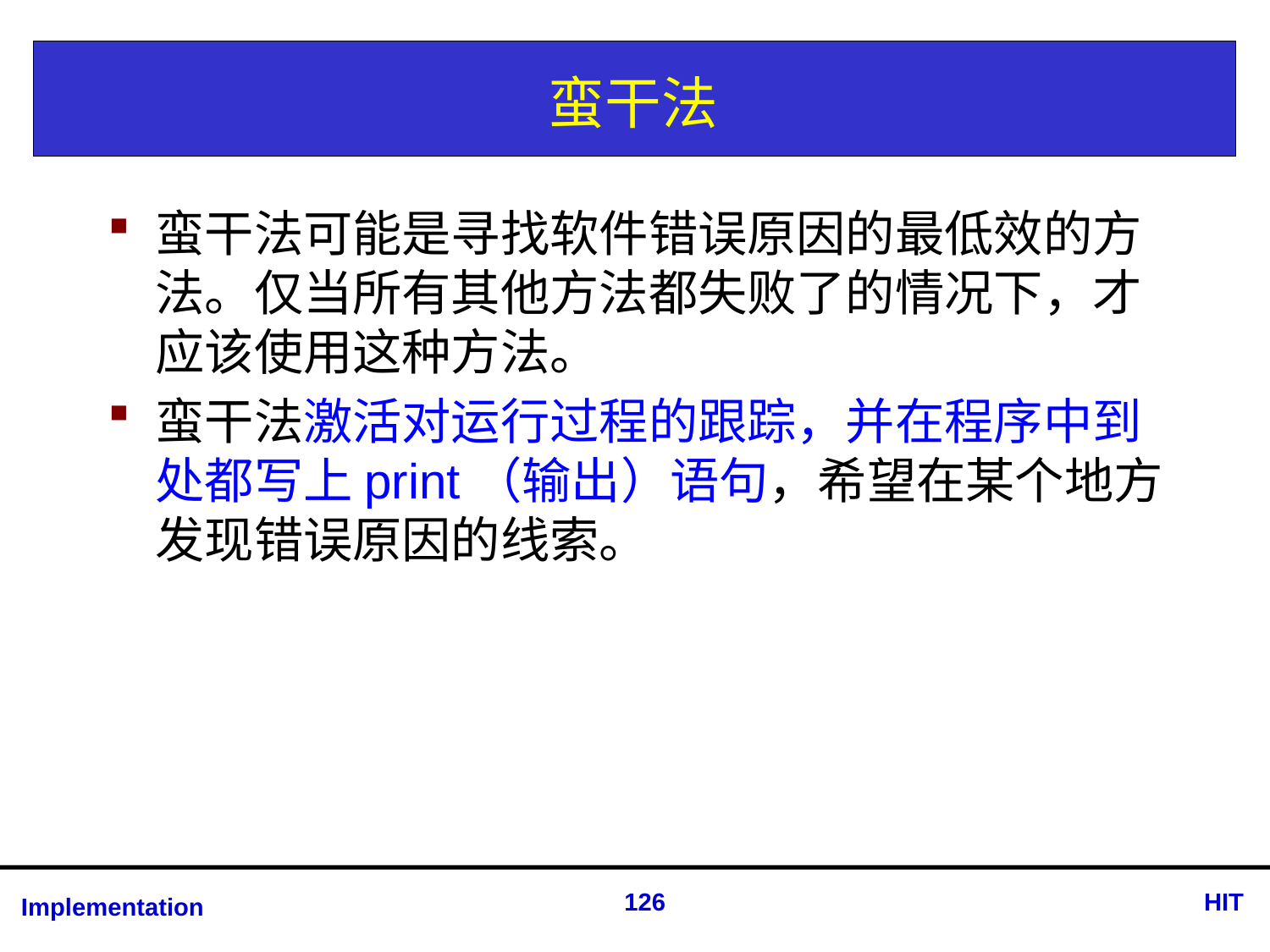

# 蛮干法
蛮干法可能是寻找软件错误原因的最低效的方法。仅当所有其他方法都失败了的情况下，才应该使用这种方法。
蛮干法激活对运行过程的跟踪，并在程序中到处都写上print（输出）语句，希望在某个地方发现错误原因的线索。